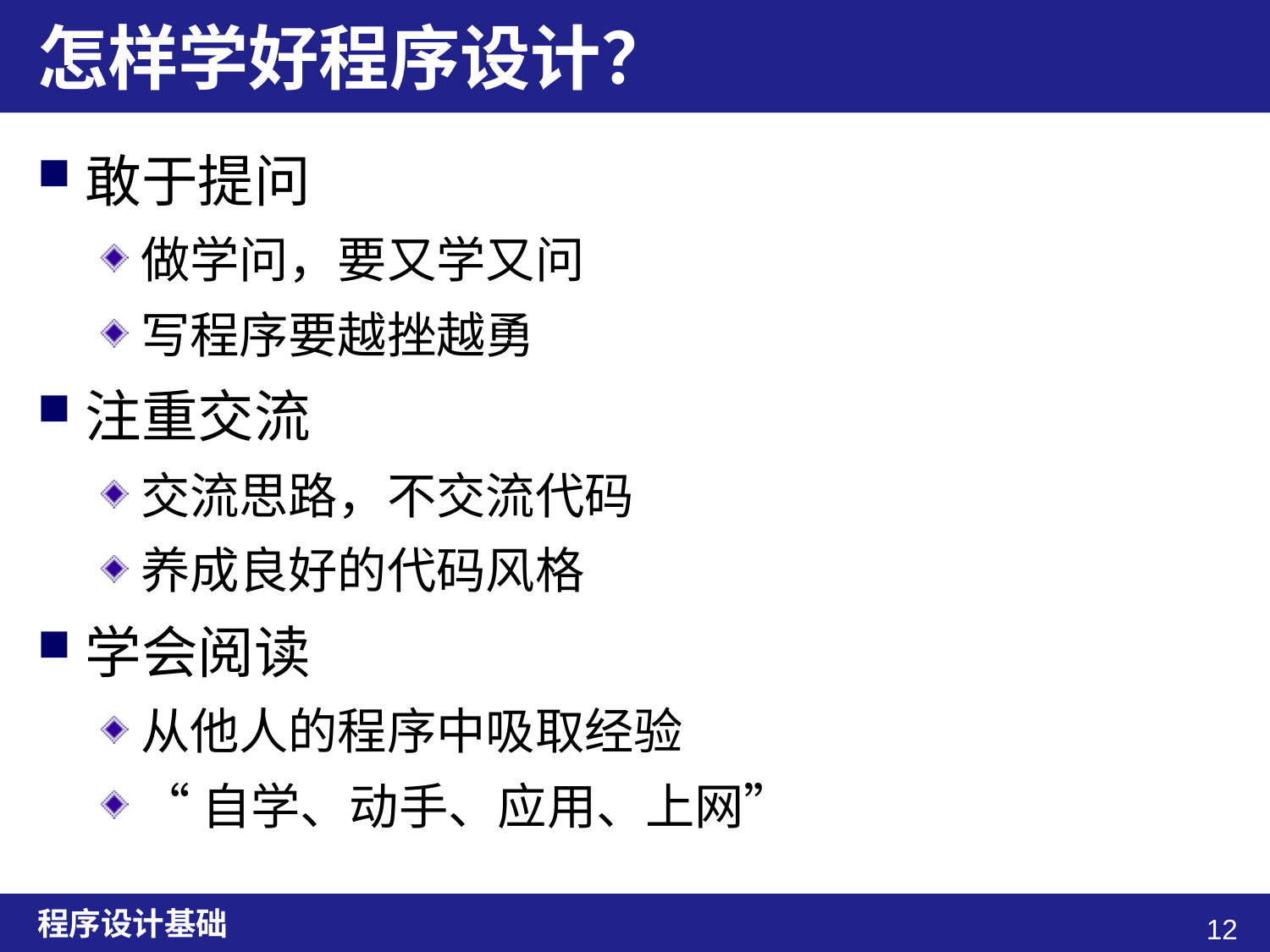

# 怎样学好程序设计？
敢于提问
做学问，要又学又问
写程序要越挫越勇
注重交流
交流思路，不交流代码
养成良好的代码风格
学会阅读
从他人的程序中吸取经验
“自学、动手、应用、上网”